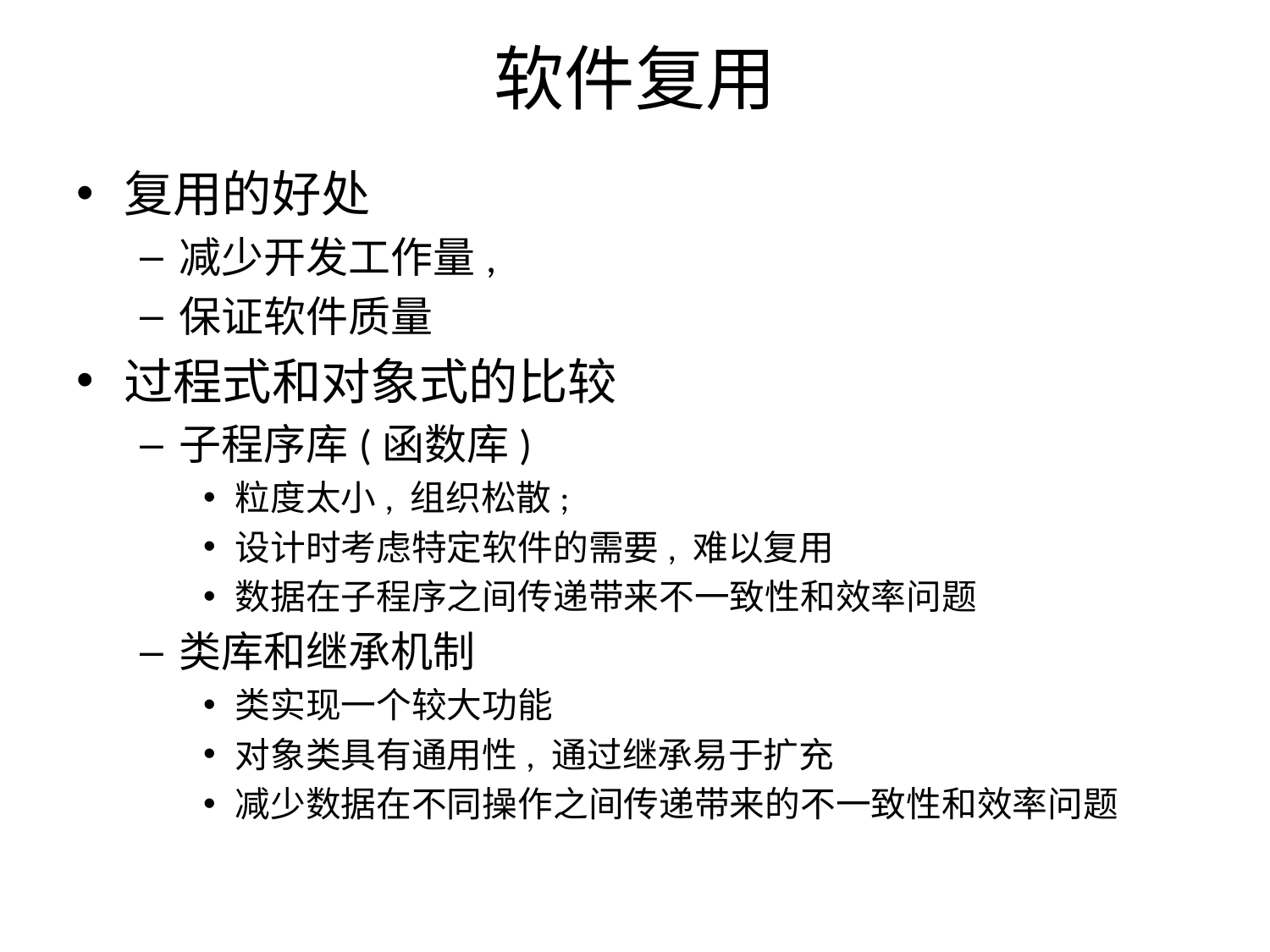

# 软件复用
复用的好处
减少开发工作量,
保证软件质量
过程式和对象式的比较
子程序库(函数库)
粒度太小, 组织松散;
设计时考虑特定软件的需要, 难以复用
数据在子程序之间传递带来不一致性和效率问题
类库和继承机制
类实现一个较大功能
对象类具有通用性, 通过继承易于扩充
减少数据在不同操作之间传递带来的不一致性和效率问题